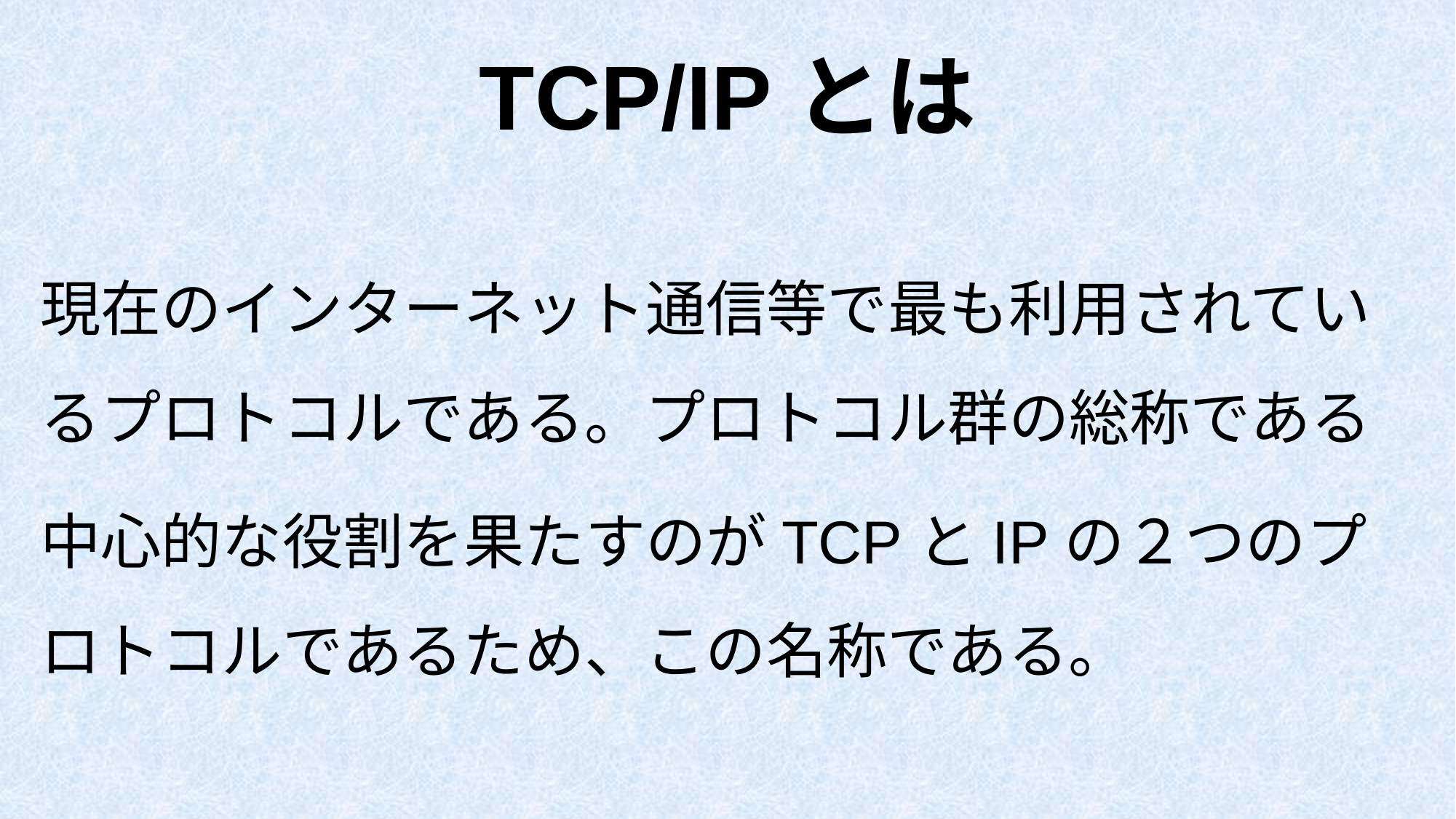

# TCP/IPとは
現在のインターネット通信等で最も利用されているプロトコルである。プロトコル群の総称である
中心的な役割を果たすのがTCPとIPの２つのプロトコルであるため、この名称である。